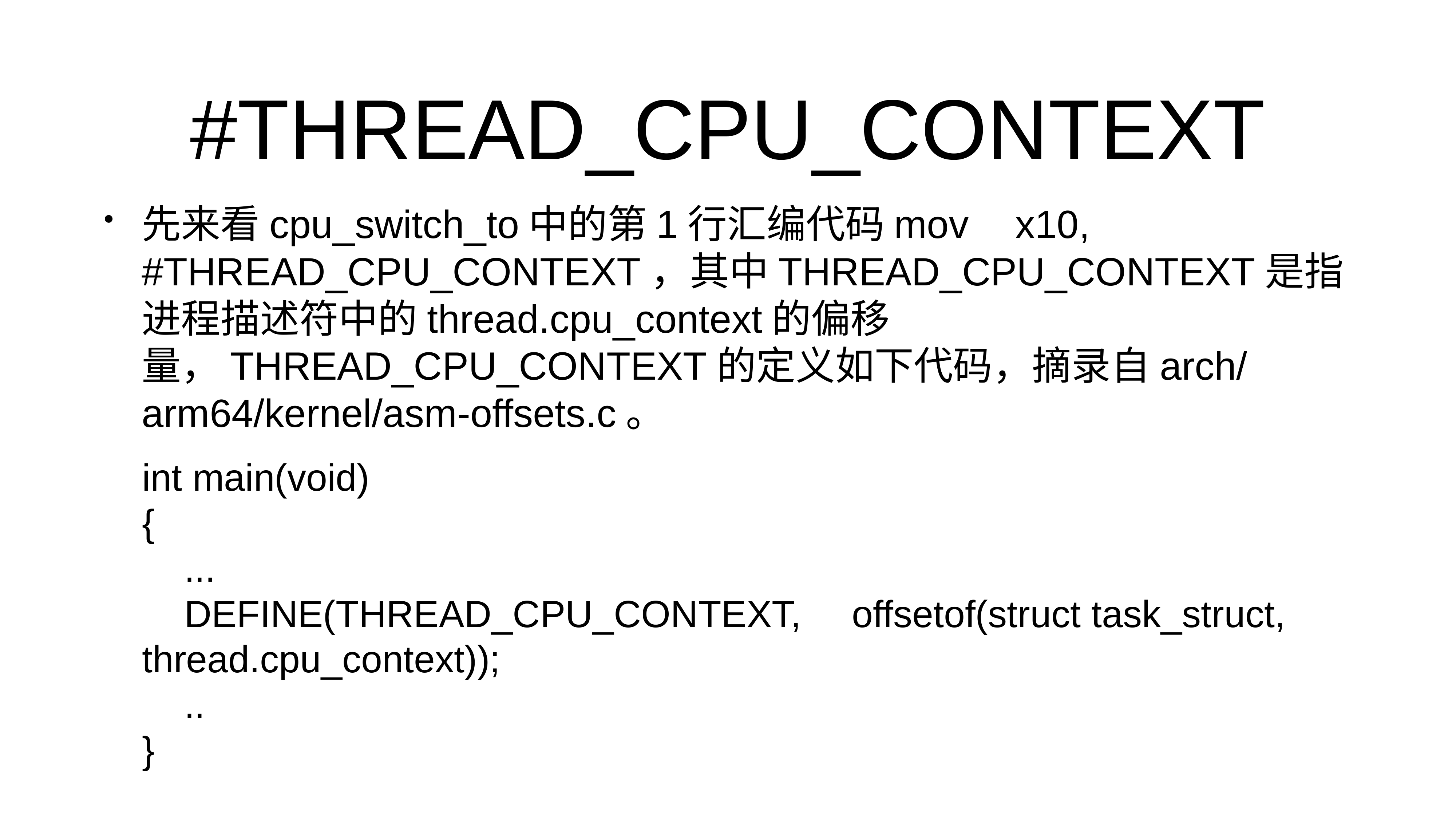

# #THREAD_CPU_CONTEXT
先来看cpu_switch_to中的第1行汇编代码mov	x10, #THREAD_CPU_CONTEXT，其中THREAD_CPU_CONTEXT是指进程描述符中的thread.cpu_context的偏移量，THREAD_CPU_CONTEXT的定义如下代码，摘录自arch/arm64/kernel/asm-offsets.c。
int main(void)
{
    ...
    DEFINE(THREAD_CPU_CONTEXT,	offsetof(struct task_struct, thread.cpu_context));
    ..
}